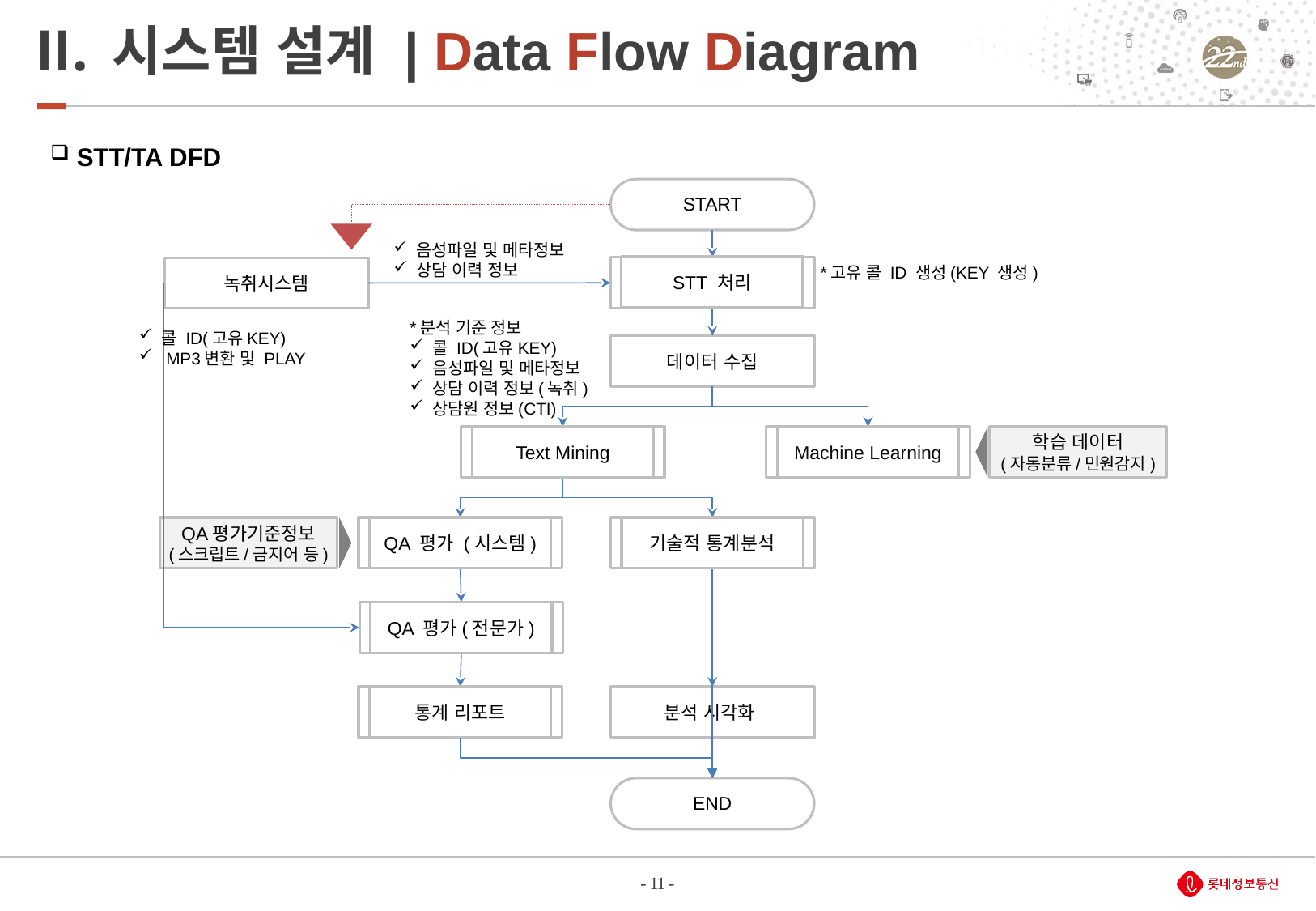

# 시스템 설계 | Data Flow Diagram
 STT/TA DFD
START

음성파일 및 메타정보
상담 이력 정보
*고유 콜 ID 생성(KEY 생성)
STT 처리
STT 처리
녹취시스템
*분석 기준 정보
콜 ID(고유KEY)
음성파일 및 메타정보
상담 이력 정보(녹취)
상담원 정보(CTI)
콜 ID(고유KEY)
 MP3변환 및 PLAY
데이터 수집
Text Mining

Text Mining
ML
Machine Learning
학습 데이터
(자동분류/민원감지)
QA평가기준정보
(스크립트/금지어 등)

기술적 통계분석
QA 평가 (시스템)
QA평가 (시스템)
기술적 통계분석
QA 평가(전문가)
QA 평가(전문가)
통계 리포트
통계 리포트
분석 시각화
END
- 11 -